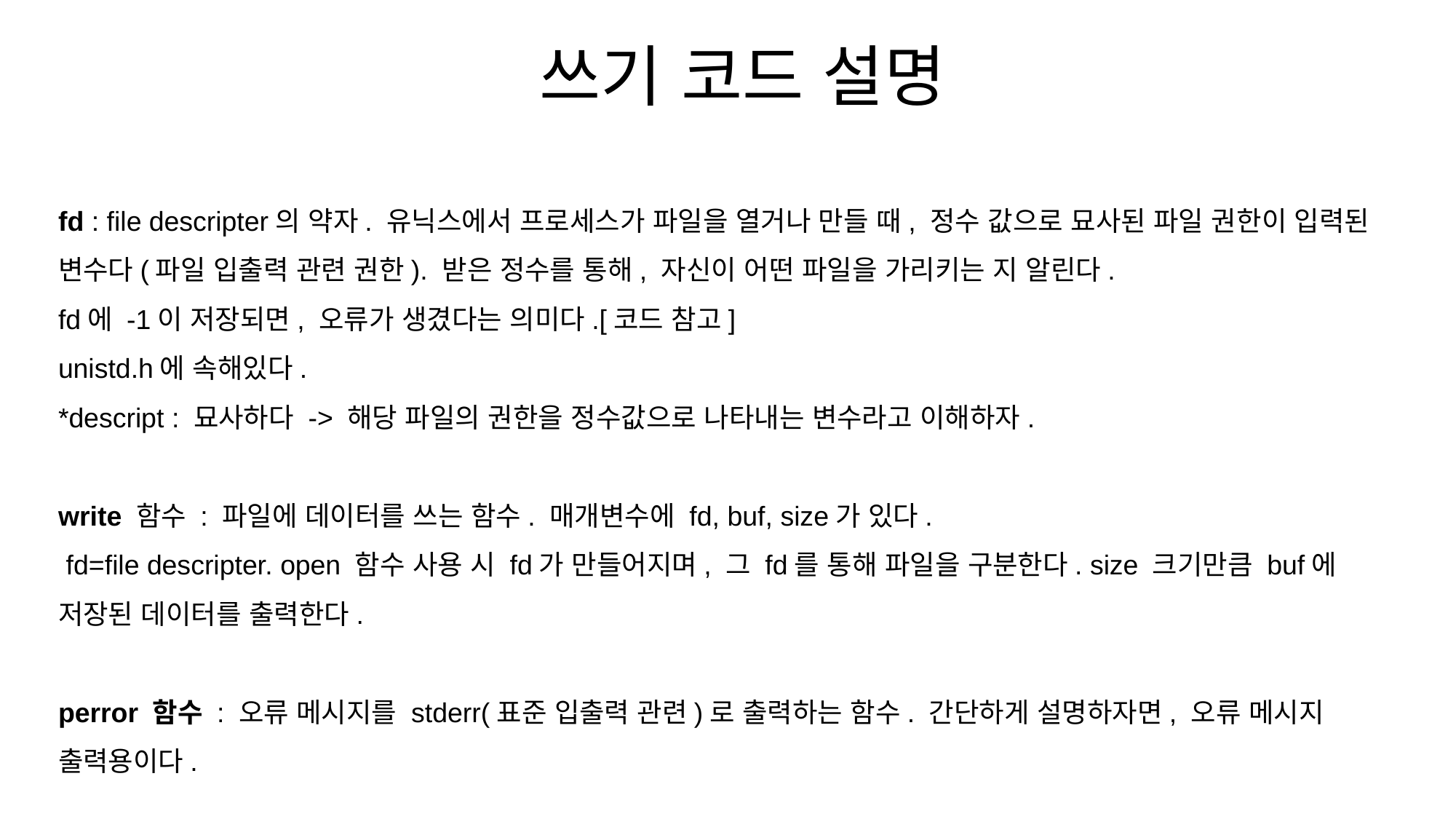

# 쓰기 코드 설명
fd : file descripter의 약자. 유닉스에서 프로세스가 파일을 열거나 만들 때, 정수 값으로 묘사된 파일 권한이 입력된 변수다(파일 입출력 관련 권한). 받은 정수를 통해, 자신이 어떤 파일을 가리키는 지 알린다.
fd에 -1이 저장되면, 오류가 생겼다는 의미다.[코드 참고]
unistd.h에 속해있다.
*descript : 묘사하다 -> 해당 파일의 권한을 정수값으로 나타내는 변수라고 이해하자.

write 함수 : 파일에 데이터를 쓰는 함수. 매개변수에 fd, buf, size가 있다.
 fd=file descripter. open 함수 사용 시 fd가 만들어지며, 그 fd를 통해 파일을 구분한다. size 크기만큼 buf에 저장된 데이터를 출력한다.

perror 함수 : 오류 메시지를 stderr(표준 입출력 관련)로 출력하는 함수. 간단하게 설명하자면, 오류 메시지 출력용이다.